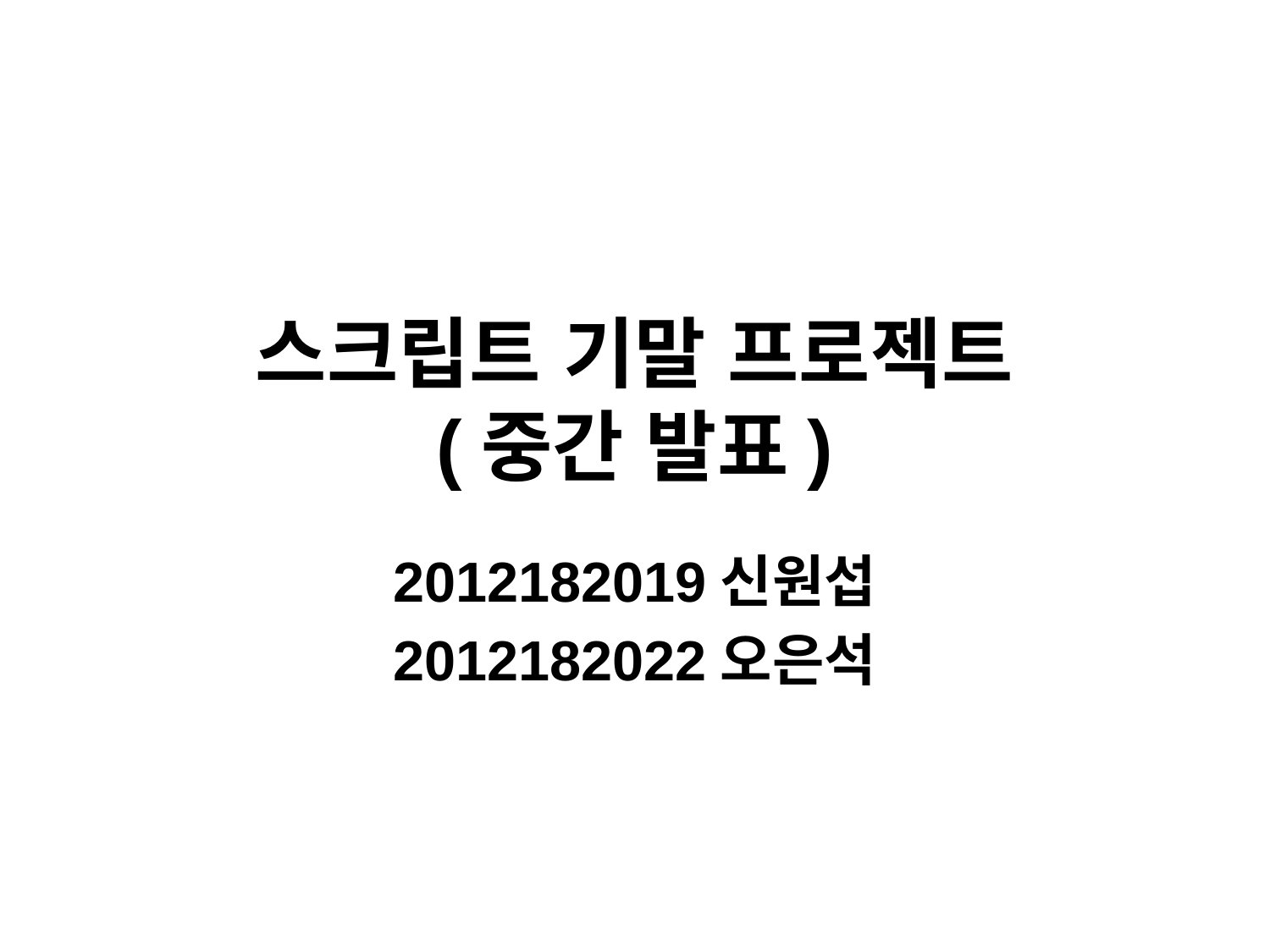

# 스크립트 기말 프로젝트 (중간 발표)
2012182019신원섭
2012182022오은석